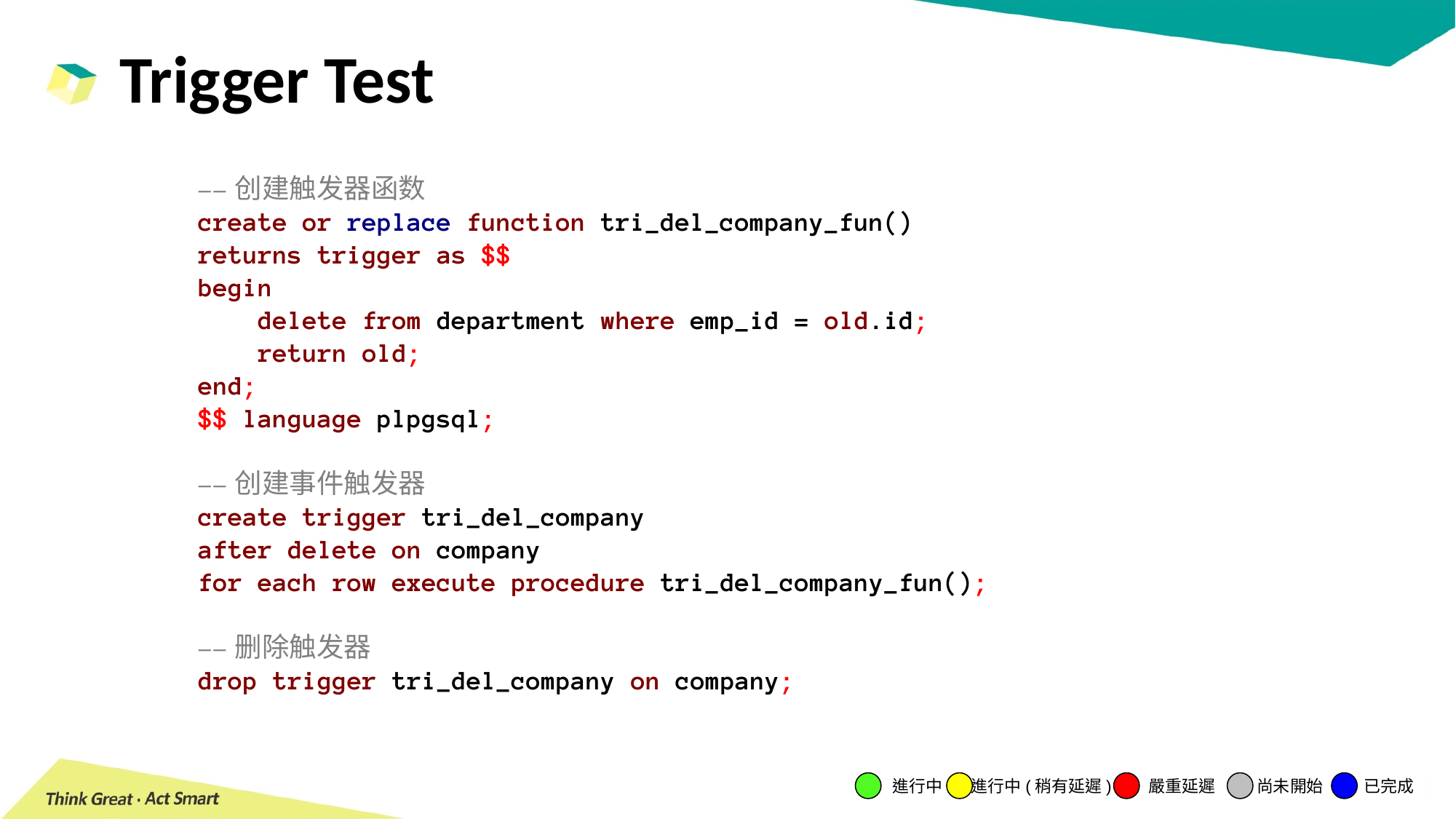

Trigger Test
8.3.0
1.1.0
evOps capability on Armstrong platform

進行中
進行中(稍有延遲)
嚴重延遲
尚未開始
已完成

--创建触发器函数
create or replace function tri_del_company_fun()
returns trigger as $$
begin
    delete from department where emp_id = old.id;
    return old;
end;
$$ language plpgsql;

--创建事件触发器
create trigger tri_del_company
after delete on company
for each row execute procedure tri_del_company_fun();

--删除触发器
drop trigger tri_del_company on company;